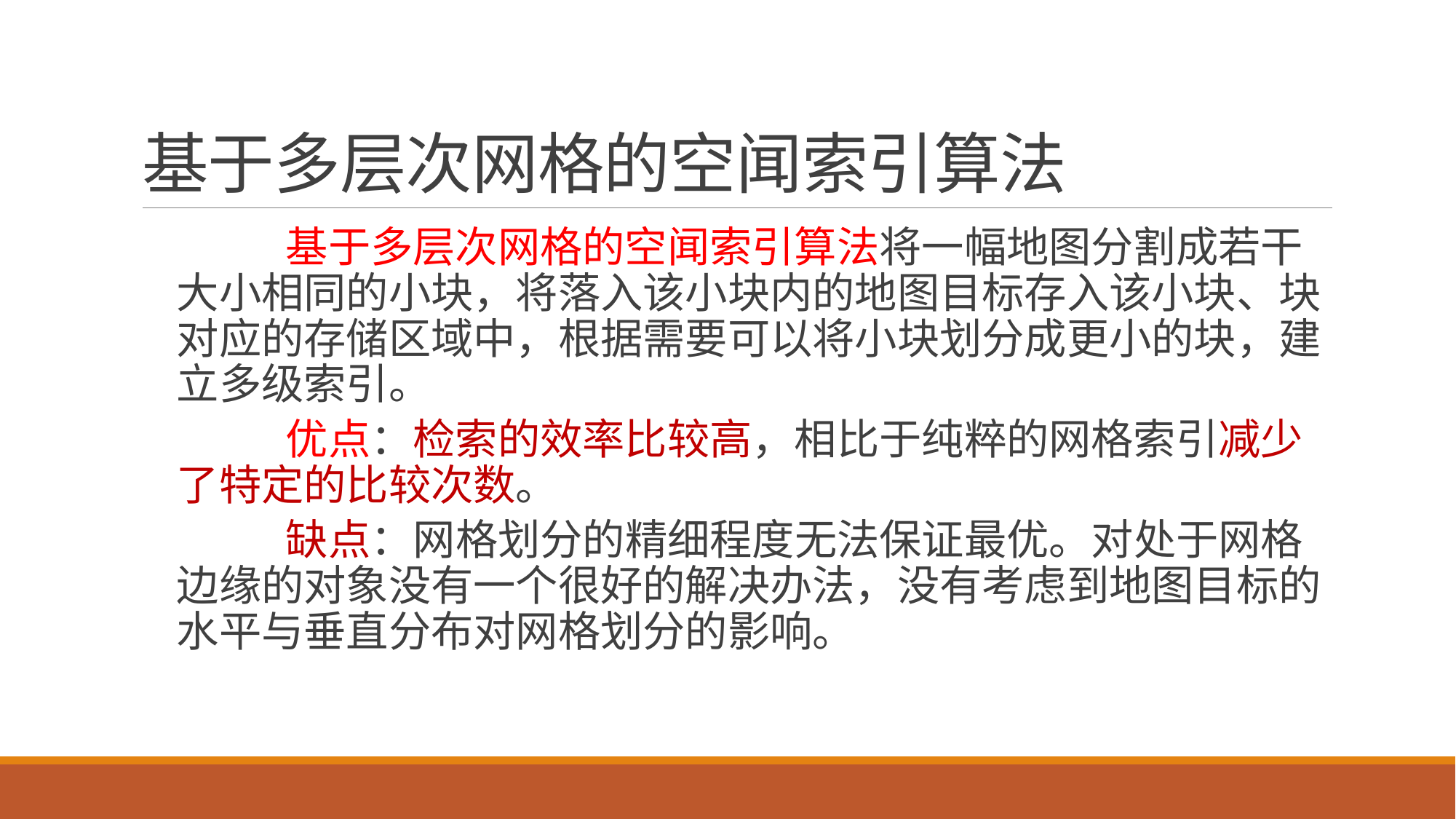

# 基于多层次网格的空闻索引算法
	基于多层次网格的空闻索引算法将一幅地图分割成若干大小相同的小块，将落入该小块内的地图目标存入该小块、块对应的存储区域中，根据需要可以将小块划分成更小的块，建立多级索引。
	优点：检索的效率比较高，相比于纯粹的网格索引减少了特定的比较次数。
	缺点：网格划分的精细程度无法保证最优。对处于网格边缘的对象没有一个很好的解决办法，没有考虑到地图目标的水平与垂直分布对网格划分的影响。